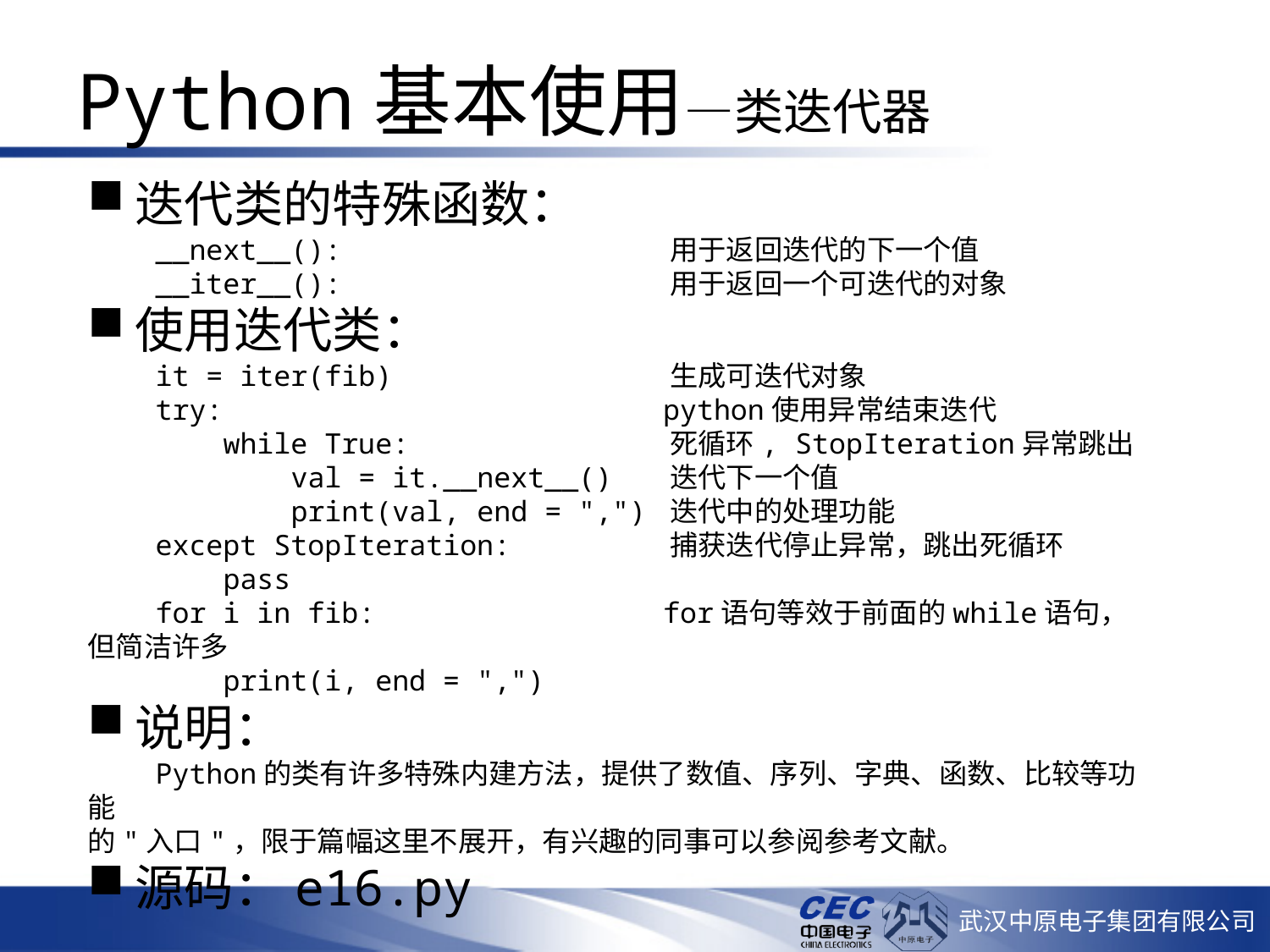

# Python基本使用—类迭代器
迭代类的特殊函数：
    __next__():                   用于返回迭代的下一个值
    __iter__():                   用于返回一个可迭代的对象
使用迭代类：
    it = iter(fib)                生成可迭代对象
    try:                          python使用异常结束迭代
        while True:               死循环, StopIteration异常跳出
            val = it.__next__()   迭代下一个值
            print(val, end = ",") 迭代中的处理功能
    except StopIteration:         捕获迭代停止异常，跳出死循环
        pass
    for i in fib:                 for语句等效于前面的while语句，但简洁许多
        print(i, end = ",")
说明：
    Python的类有许多特殊内建方法，提供了数值、序列、字典、函数、比较等功能
的"入口"，限于篇幅这里不展开，有兴趣的同事可以参阅参考文献。
源码：e16.py